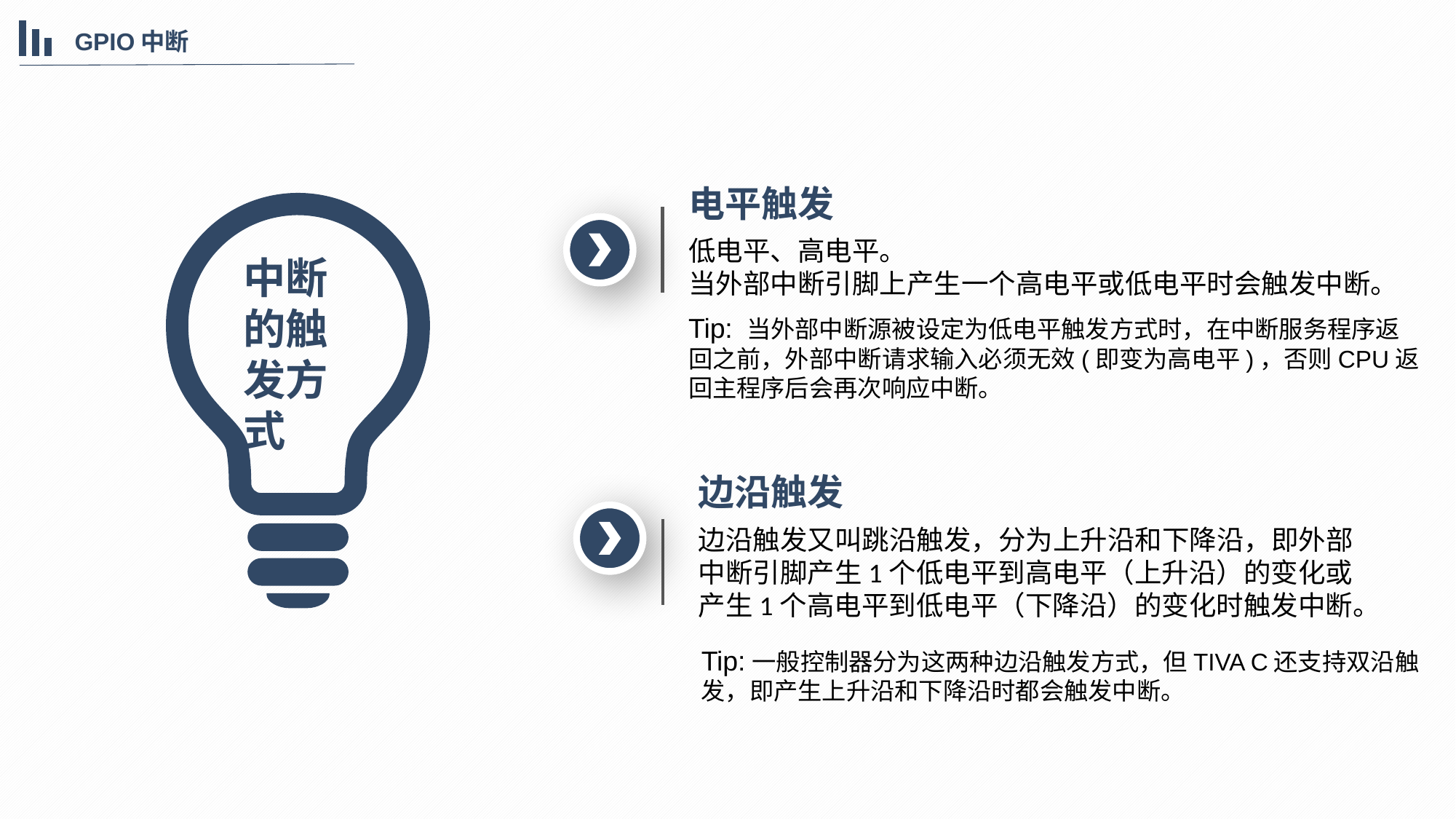

GPIO中断

电平触发

低电平、高电平。
当外部中断引脚上产生一个高电平或低电平时会触发中断。
中断的触发方式
Tip: 当外部中断源被设定为低电平触发方式时，在中断服务程序返回之前，外部中断请求输入必须无效(即变为高电平)，否则CPU返回主程序后会再次响应中断。

边沿触发

边沿触发又叫跳沿触发，分为上升沿和下降沿，即外部中断引脚产生1个低电平到高电平（上升沿）的变化或产生1个高电平到低电平（下降沿）的变化时触发中断。
Tip:一般控制器分为这两种边沿触发方式，但TIVA C还支持双沿触发，即产生上升沿和下降沿时都会触发中断。